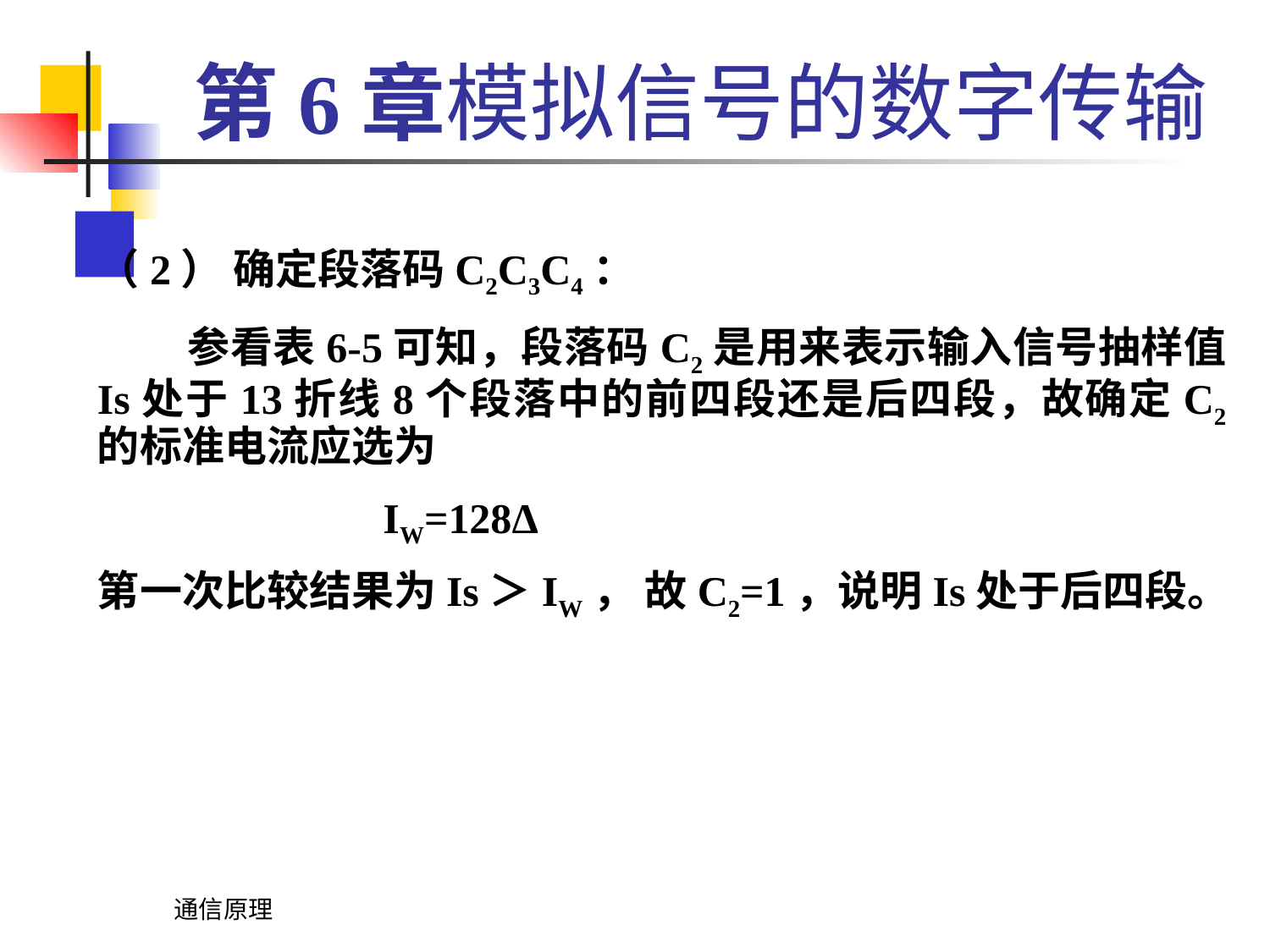

# 第6章模拟信号的数字传输
（2） 确定段落码C2C3C4：
        参看表6-5可知，段落码C2是用来表示输入信号抽样值Is处于13折线8个段落中的前四段还是后四段，故确定C2的标准电流应选为
                           IW=128Δ
第一次比较结果为Is＞IW， 故C2=1，说明Is处于后四段。
通信原理